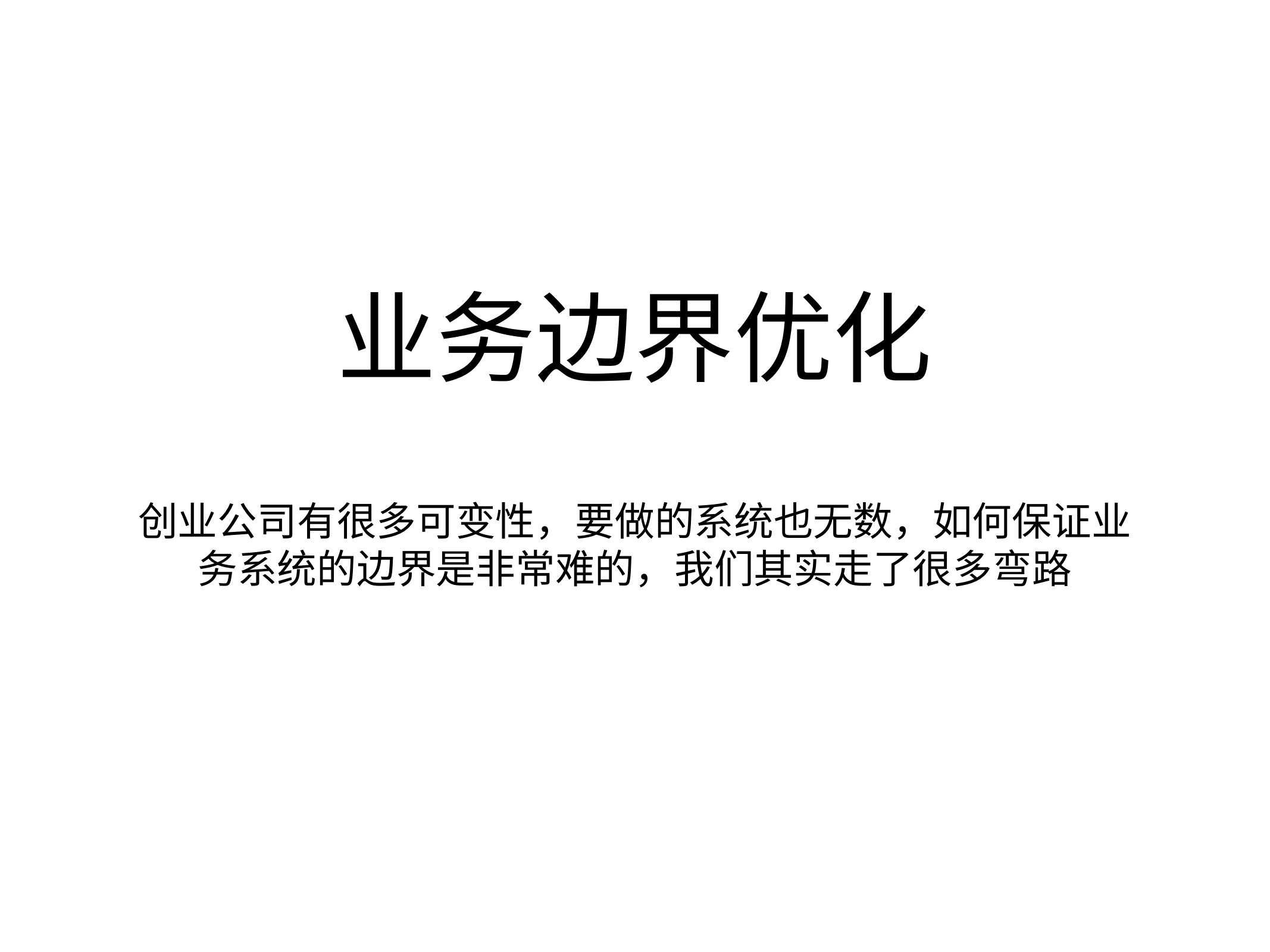

# 业务边界优化
创业公司有很多可变性，要做的系统也无数，如何保证业务系统的边界是非常难的，我们其实走了很多弯路